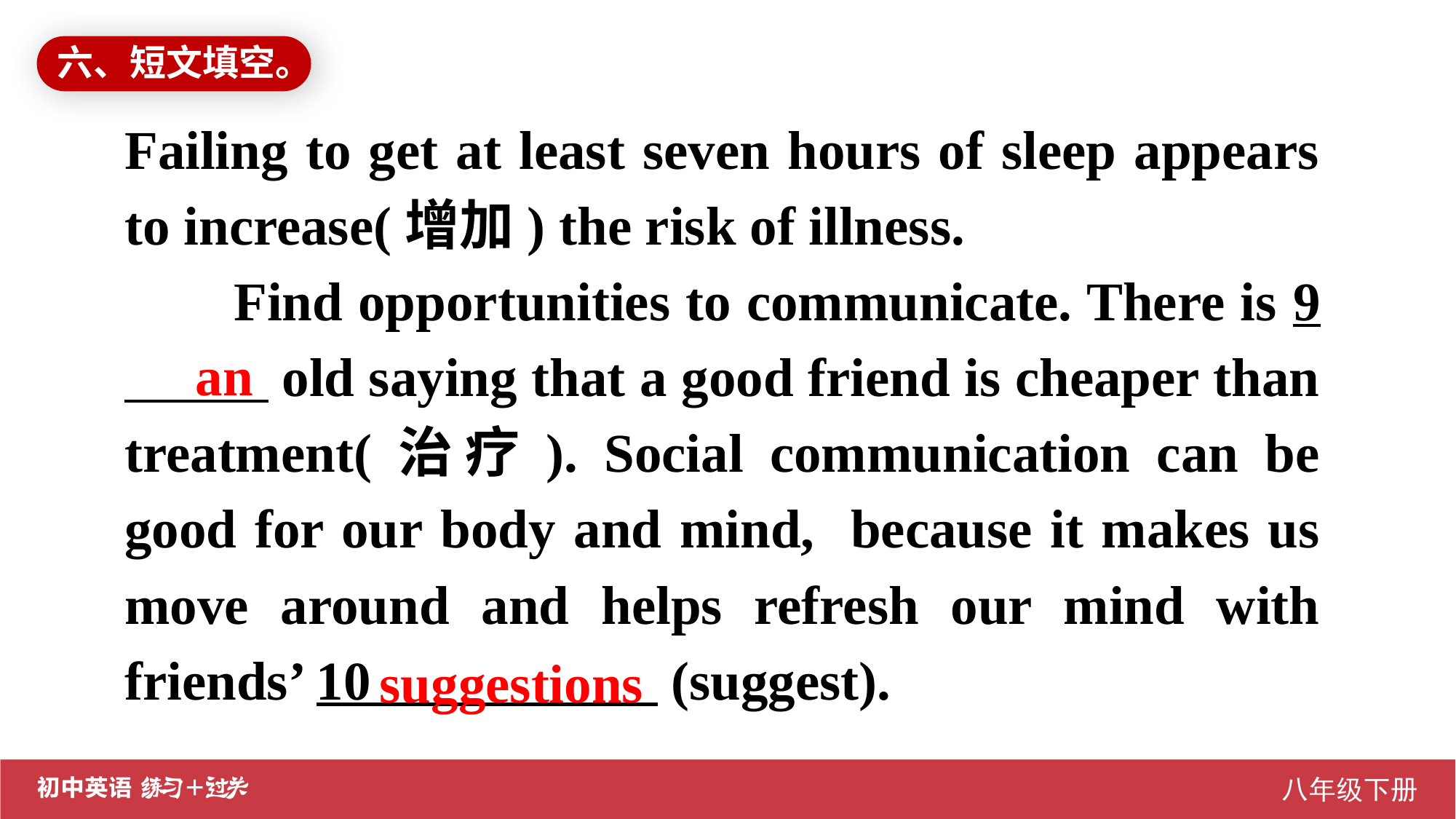

六、短文填空。

Failing to get at least seven hours of sleep appears to increase(增加) the risk of illness.
Find opportunities to communicate. There is 9           .old saying that a good friend is cheaper than treatment(治疗). Social communication can be good for our body and mind,  because it makes us move around and helps refresh our mind with friends’ 10                     .(suggest).
an
suggestions